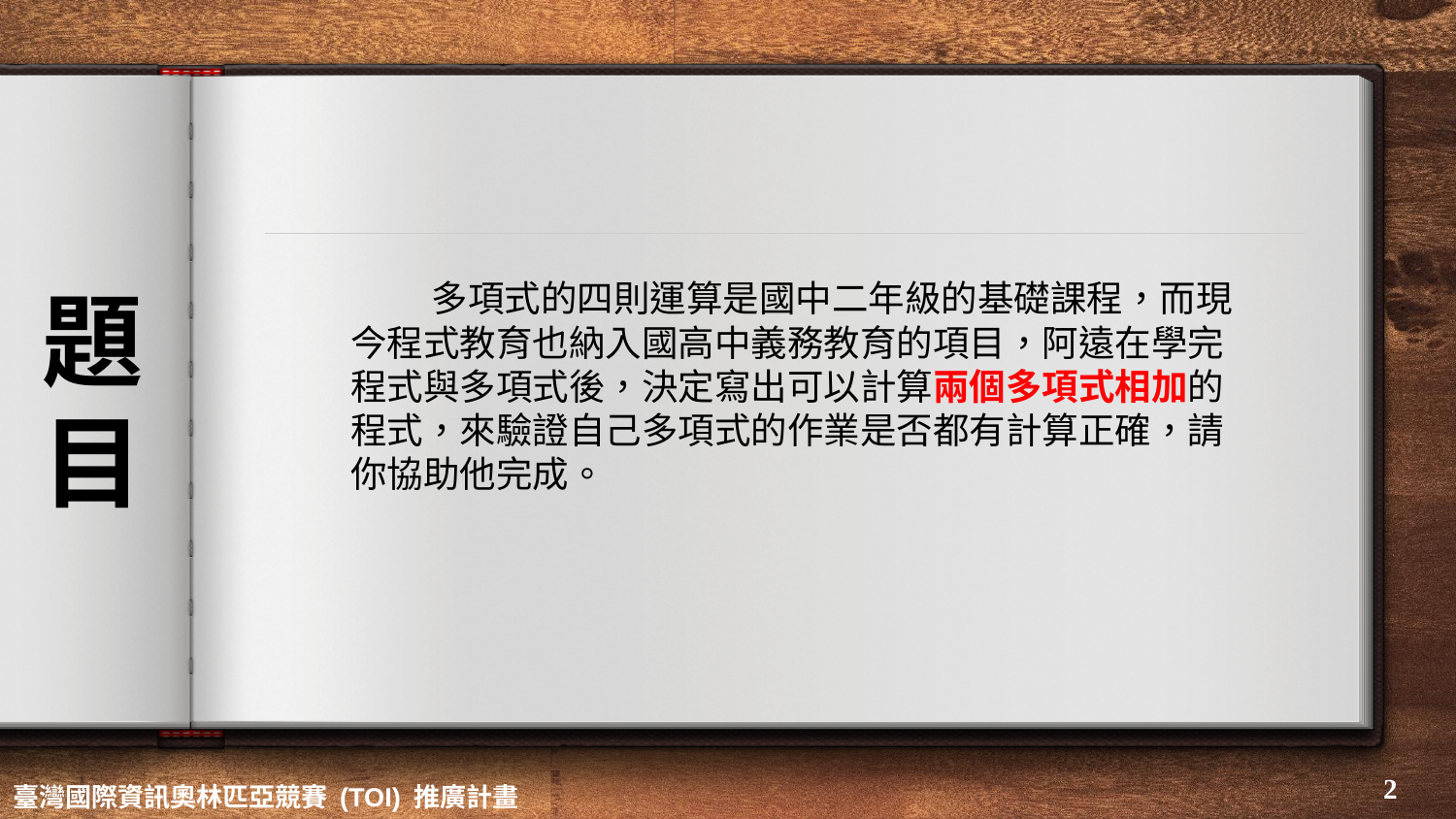

多項式的四則運算是國中二年級的基礎課程，而現今程式教育也納入國高中義務教育的項目，阿遠在學完程式與多項式後，決定寫出可以計算兩個多項式相加的程式，來驗證自己多項式的作業是否都有計算正確，請你協助他完成。

# 題 目
2